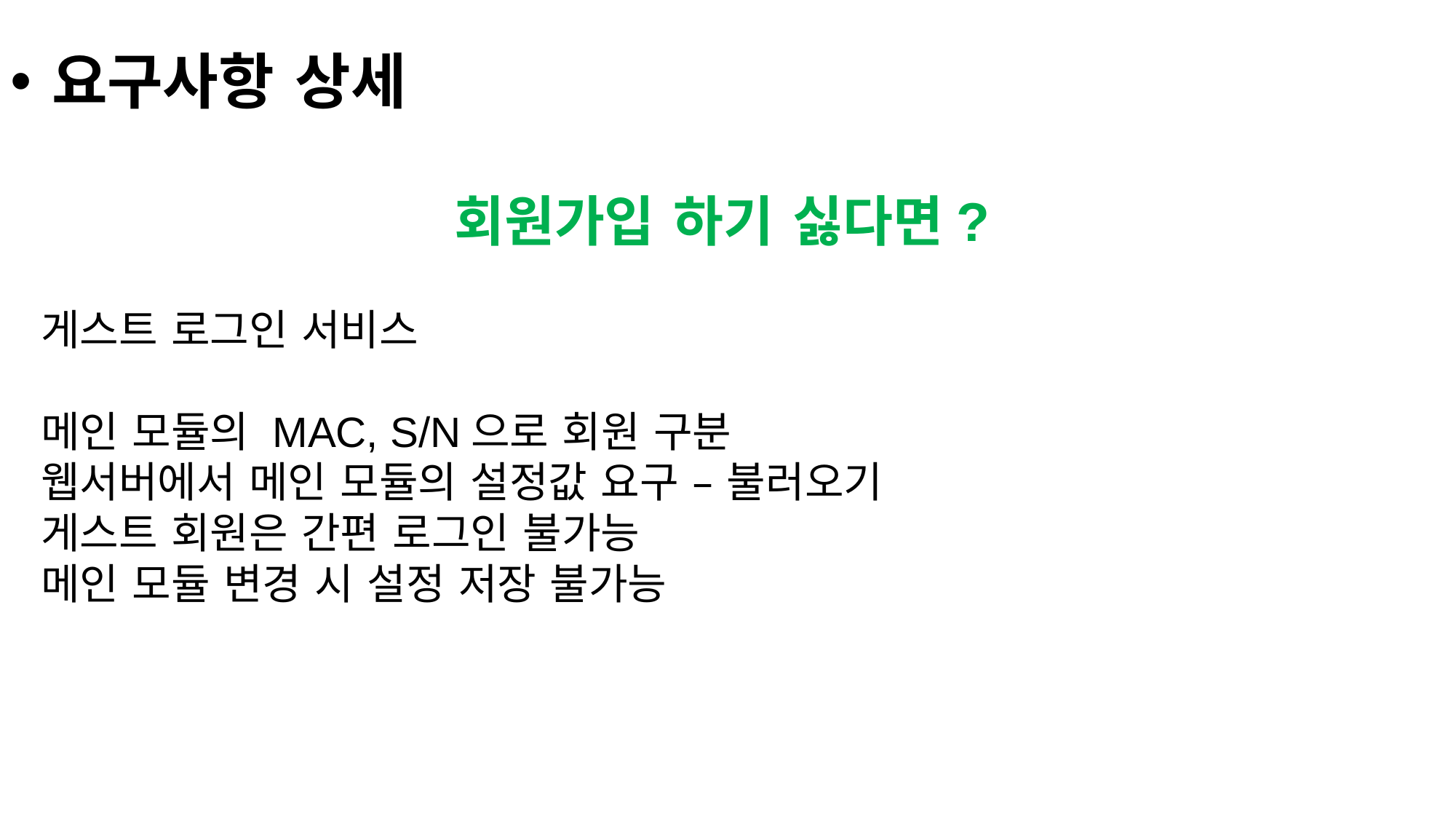

요구사항 상세
회원가입 하기 싫다면?

게스트 로그인 서비스

메인 모듈의 MAC, S/N으로 회원 구분
웹서버에서 메인 모듈의 설정값 요구 – 불러오기
게스트 회원은 간편 로그인 불가능
메인 모듈 변경 시 설정 저장 불가능